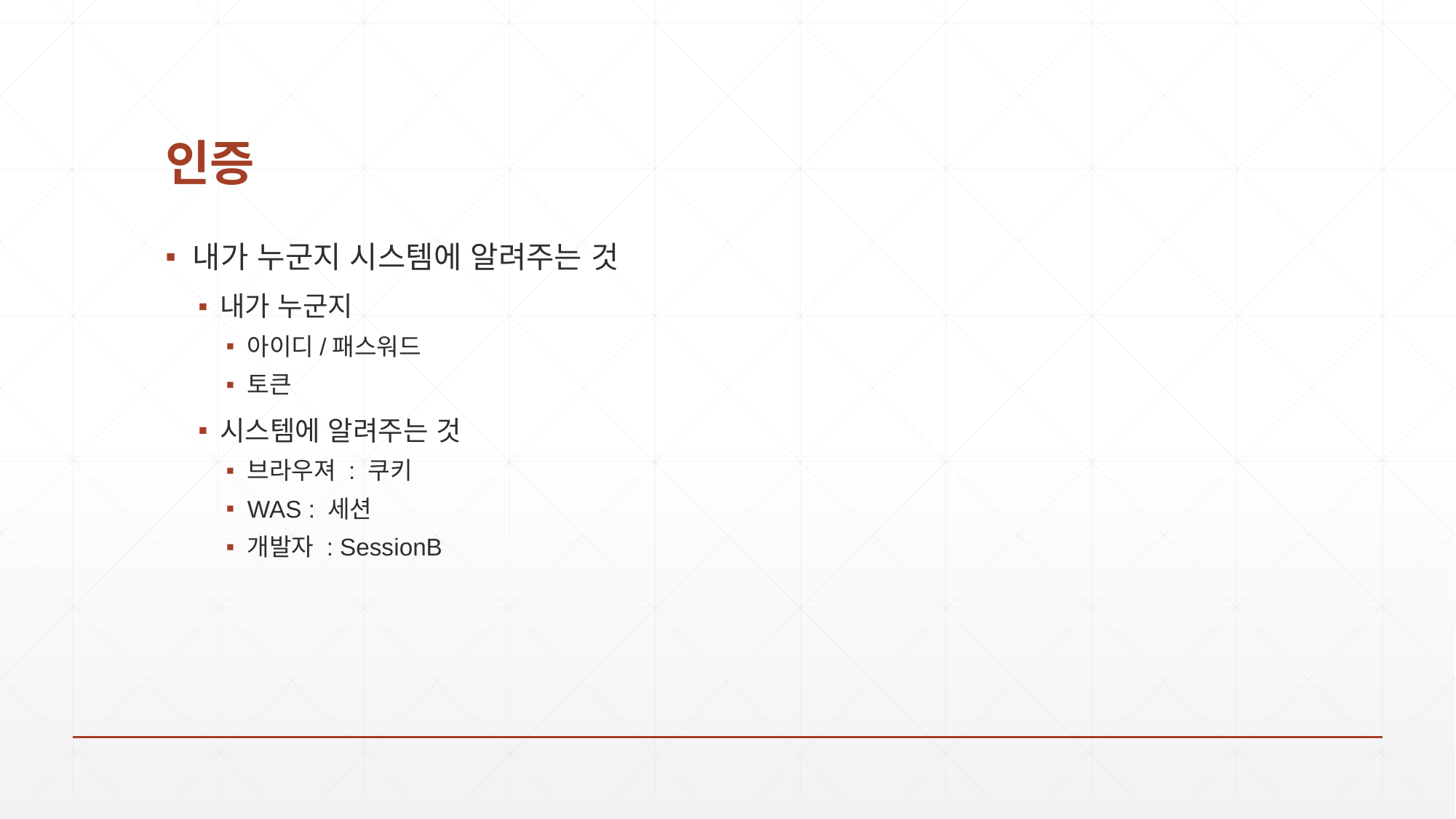

# 인증
내가 누군지 시스템에 알려주는 것
내가 누군지
아이디/패스워드
토큰
시스템에 알려주는 것
브라우져 : 쿠키
WAS : 세션
개발자 : SessionB